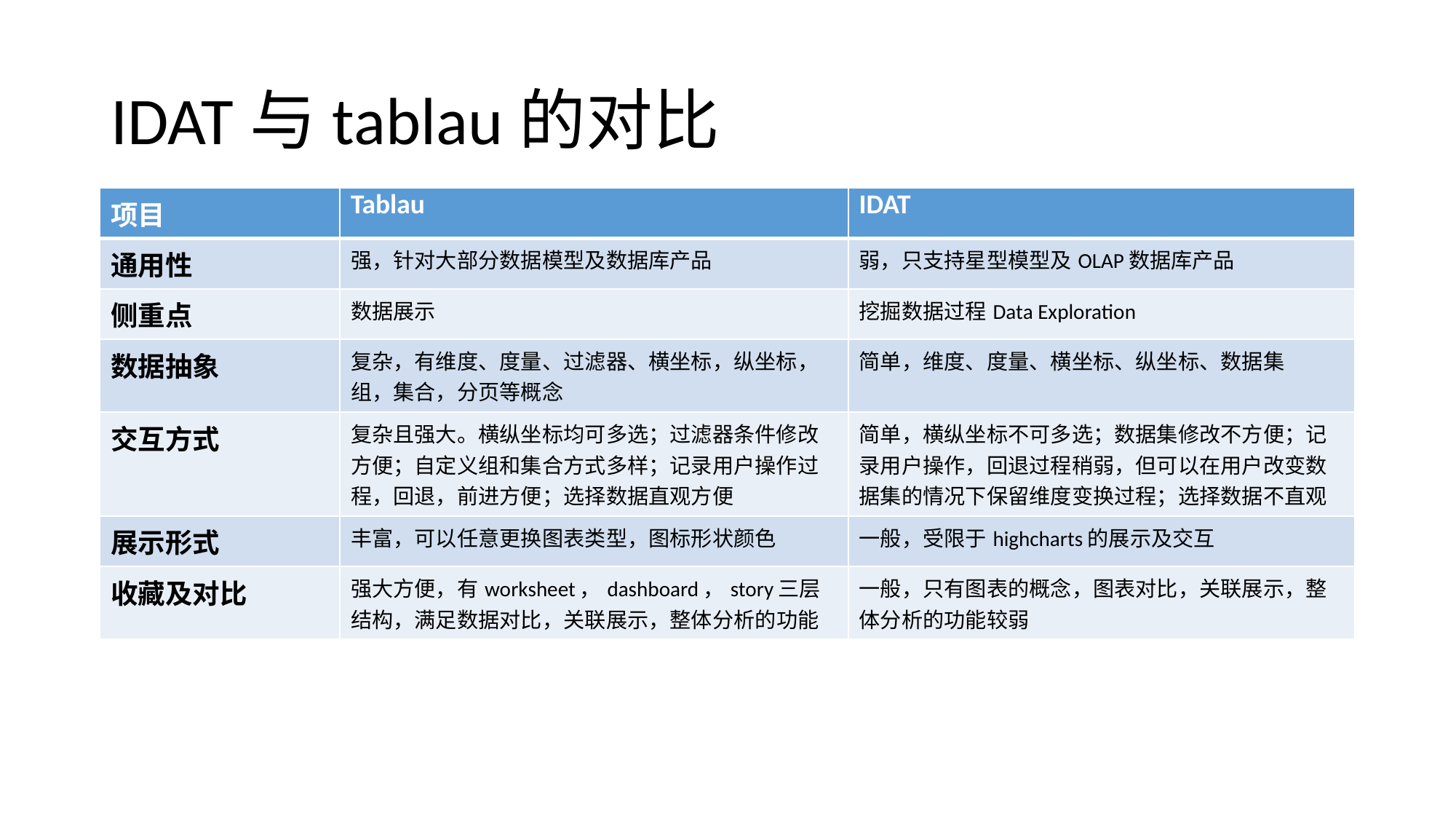

# IDAT与tablau的对比
| 项目 | Tablau | IDAT |
| --- | --- | --- |
| 通用性 | 强，针对大部分数据模型及数据库产品 | 弱，只支持星型模型及OLAP数据库产品 |
| 侧重点 | 数据展示 | 挖掘数据过程Data Exploration |
| 数据抽象 | 复杂，有维度、度量、过滤器、横坐标，纵坐标，组，集合，分页等概念 | 简单，维度、度量、横坐标、纵坐标、数据集 |
| 交互方式 | 复杂且强大。横纵坐标均可多选；过滤器条件修改方便；自定义组和集合方式多样；记录用户操作过程，回退，前进方便；选择数据直观方便 | 简单，横纵坐标不可多选；数据集修改不方便；记录用户操作，回退过程稍弱，但可以在用户改变数据集的情况下保留维度变换过程；选择数据不直观 |
| 展示形式 | 丰富，可以任意更换图表类型，图标形状颜色 | 一般，受限于highcharts的展示及交互 |
| 收藏及对比 | 强大方便，有worksheet，dashboard，story三层结构，满足数据对比，关联展示，整体分析的功能 | 一般，只有图表的概念，图表对比，关联展示，整体分析的功能较弱 |